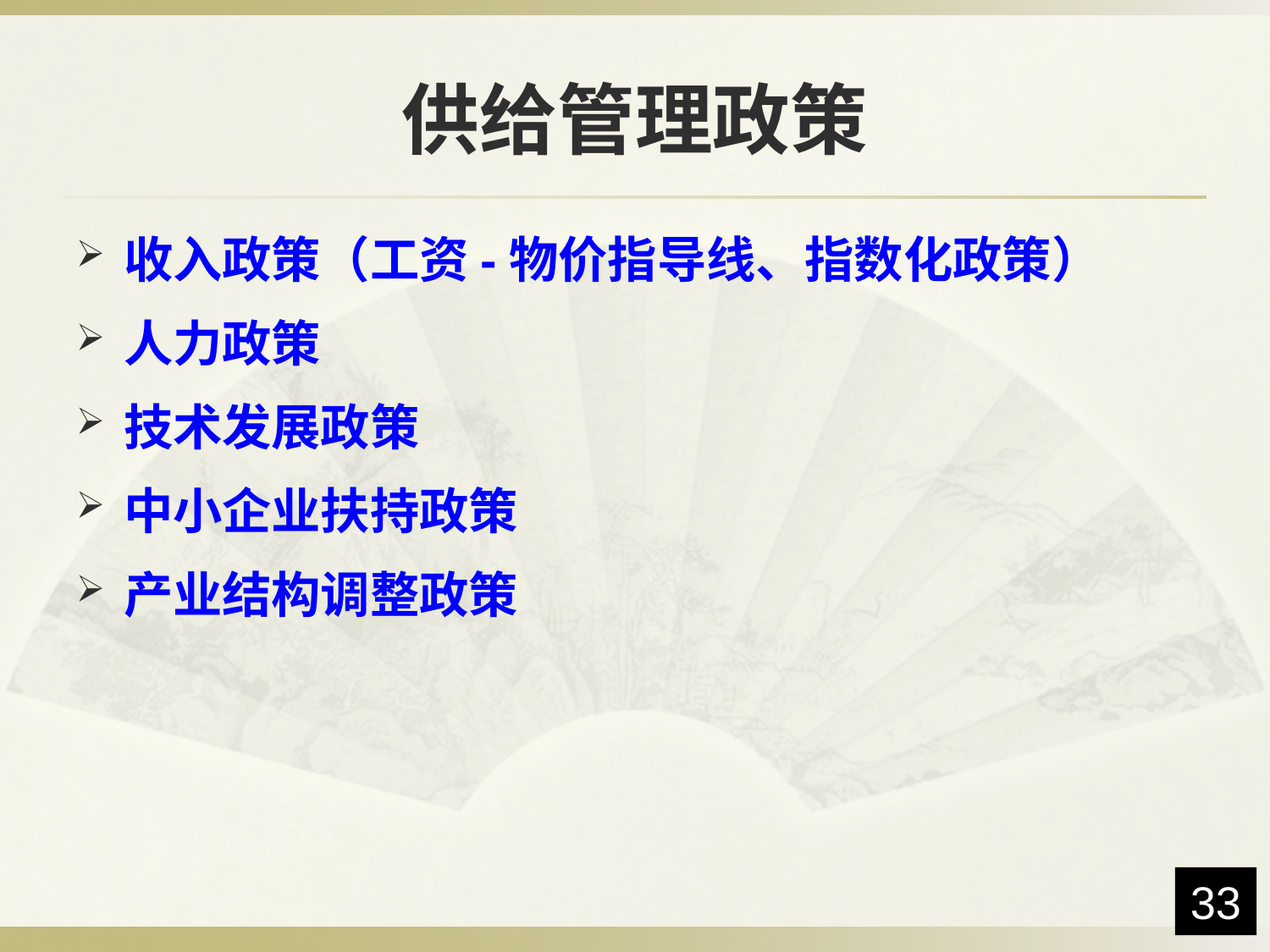

# 供给管理政策
收入政策（工资-物价指导线、指数化政策）
人力政策
技术发展政策
中小企业扶持政策
产业结构调整政策
33